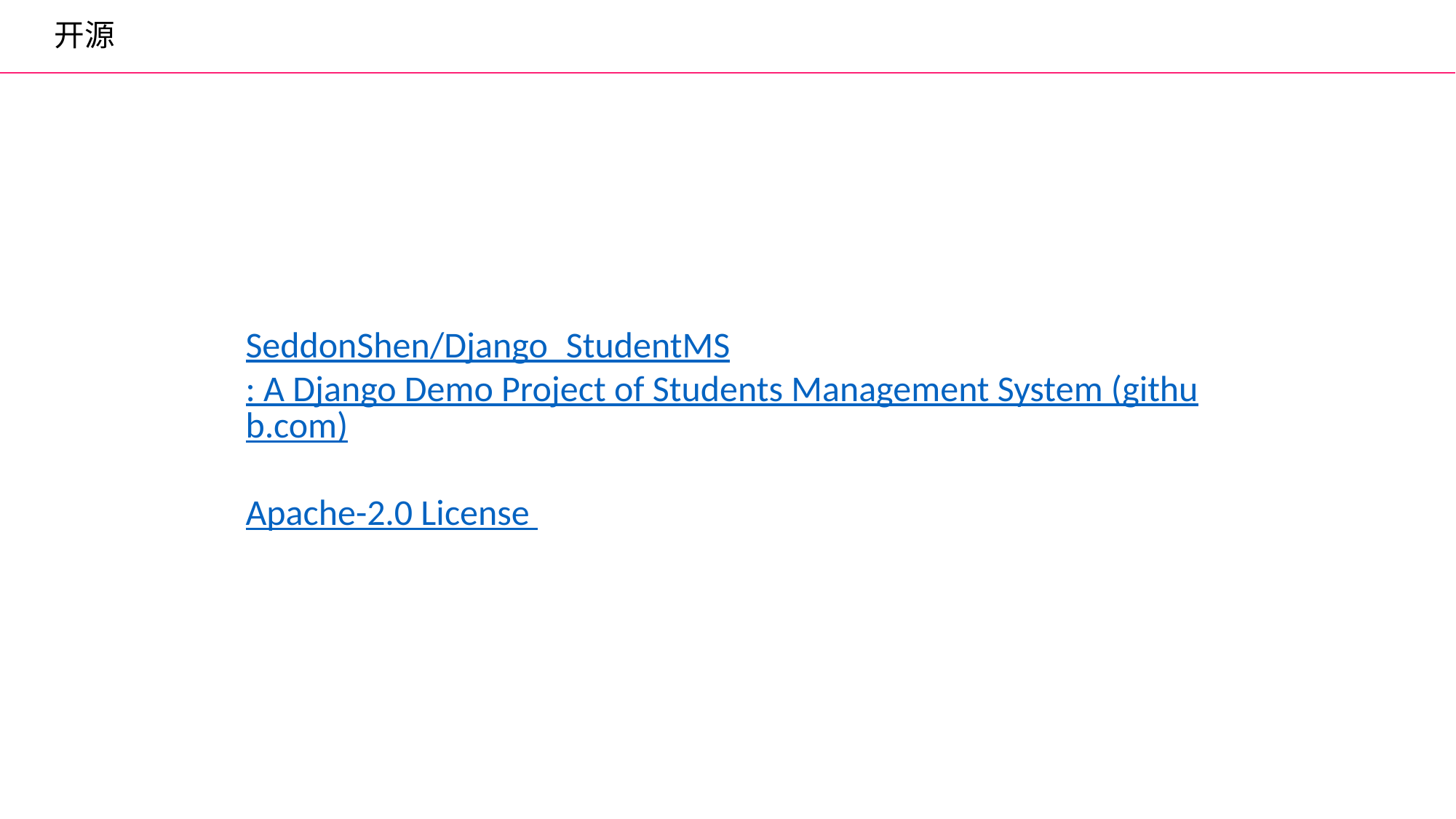

开源
SeddonShen/Django_StudentMS: A Django Demo Project of Students Management System (github.com)

Apache-2.0 License